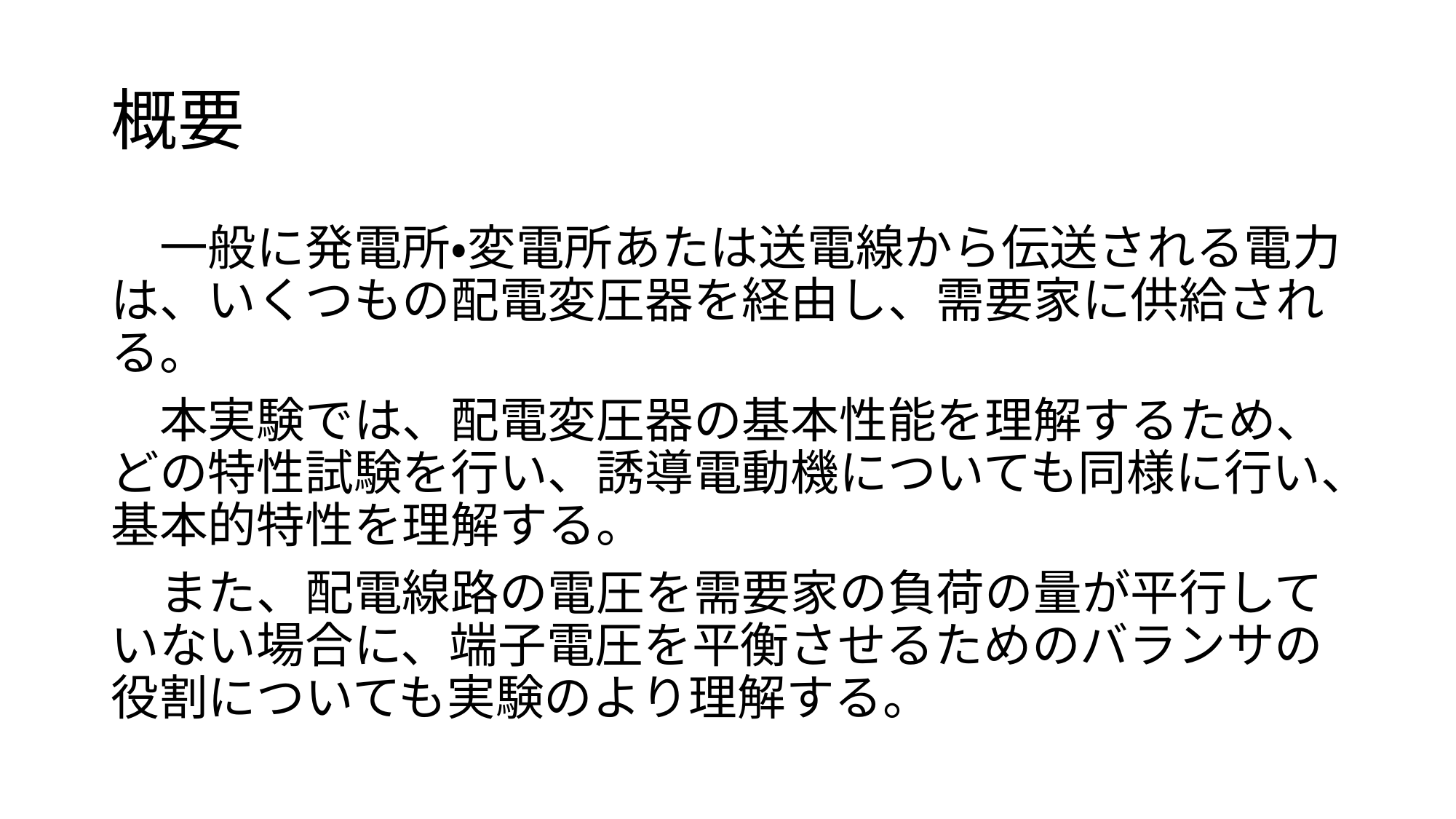

# 概要
　一般に発電所・変電所あたは送電線から伝送される電力は、いくつもの配電変圧器を経由し、需要家に供給される。
　本実験では、配電変圧器の基本性能を理解するため、どの特性試験を行い、誘導電動機についても同様に行い、基本的特性を理解する。
　また、配電線路の電圧を需要家の負荷の量が平行していない場合に、端子電圧を平衡させるためのバランサの役割についても実験のより理解する。